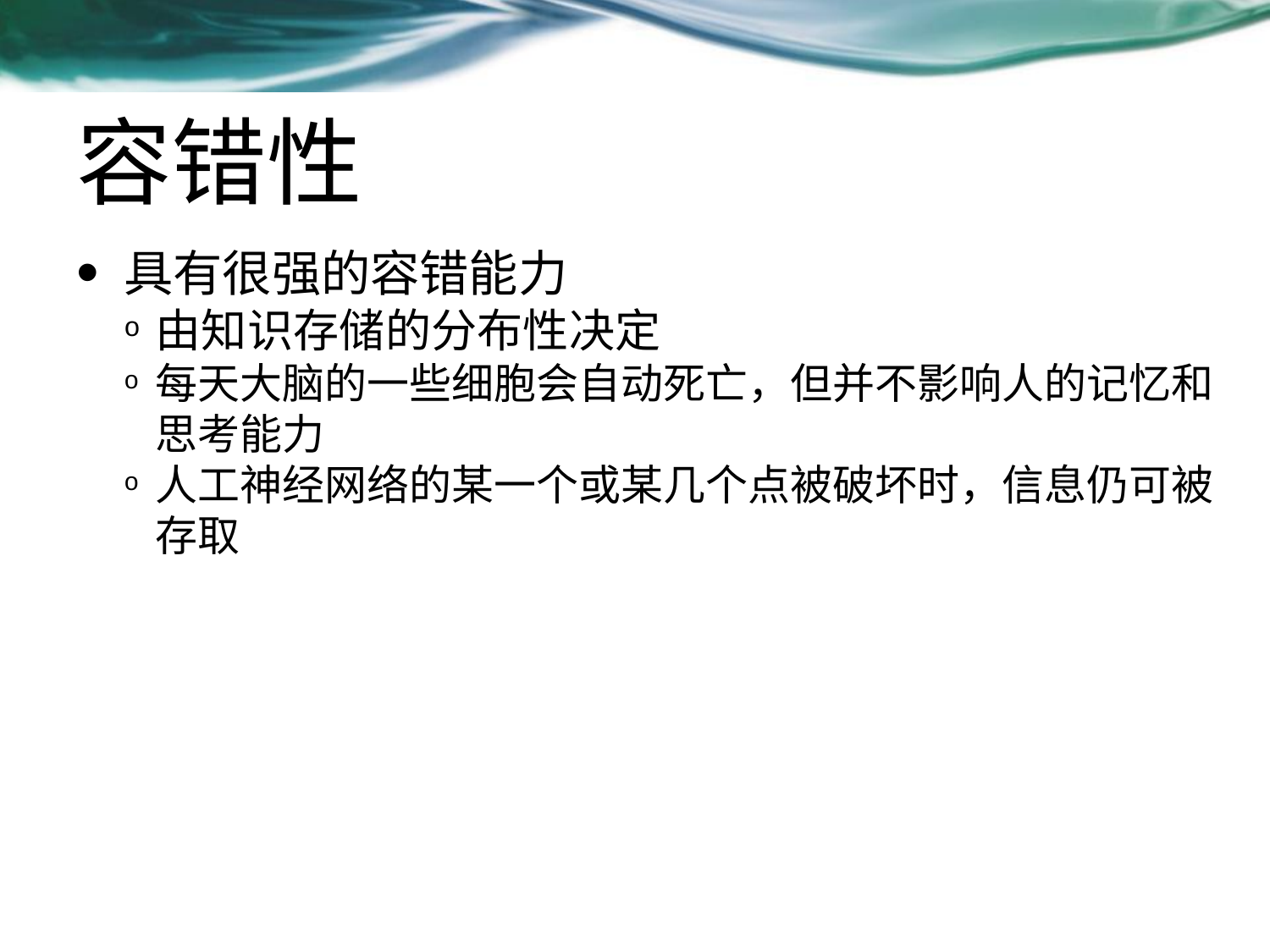

# 容错性
具有很强的容错能力
由知识存储的分布性决定
每天大脑的一些细胞会自动死亡，但并不影响人的记忆和思考能力
人工神经网络的某一个或某几个点被破坏时，信息仍可被存取